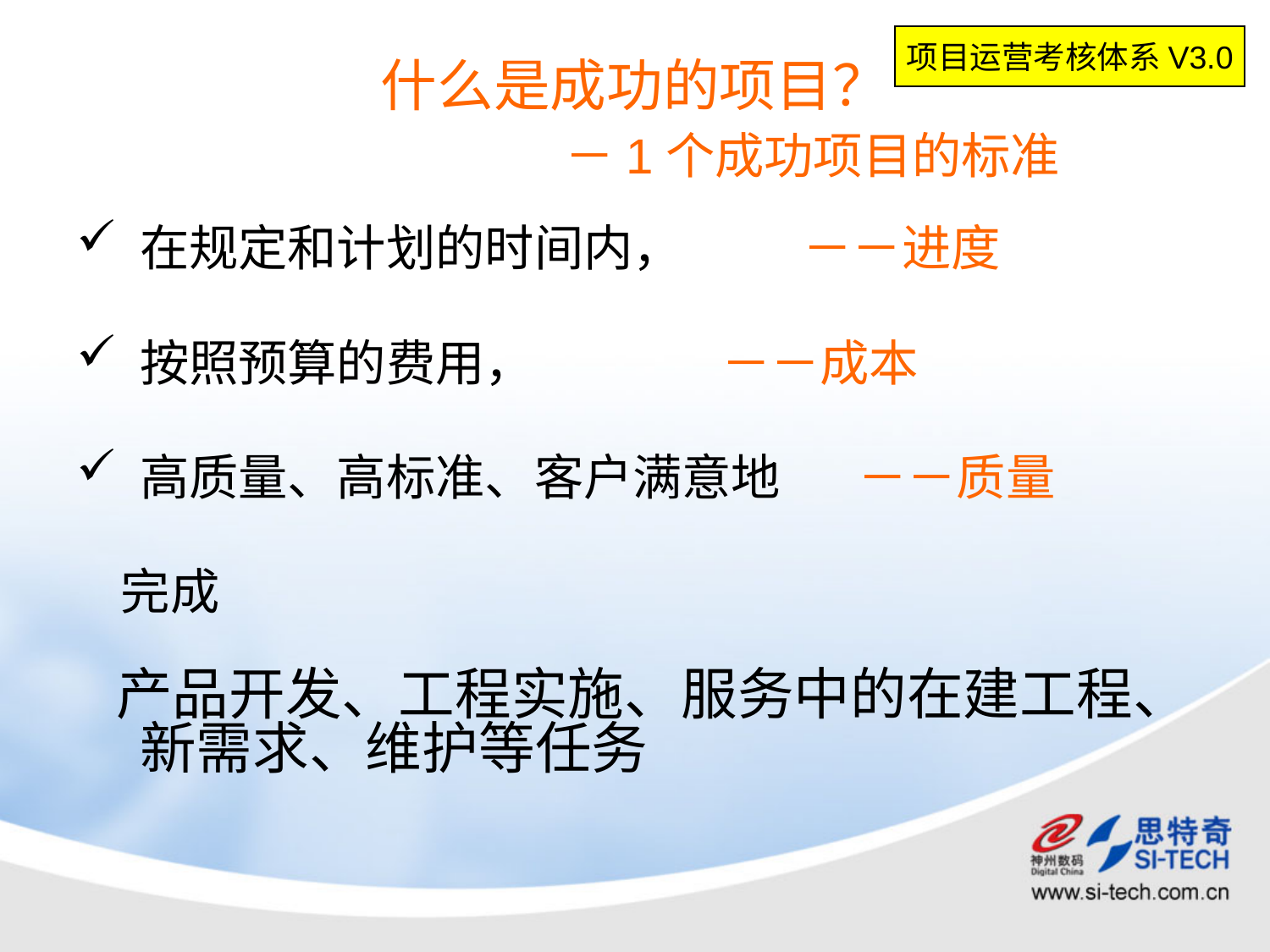

项目运营考核体系V3.0
# 什么是成功的项目？ －1个成功项目的标准
在规定和计划的时间内，           －－进度

按照预算的费用，                 －－成本

高质量、高标准、客户满意地       －－质量

   完成

    产品开发、工程实施、服务中的在建工程、新需求、维护等任务